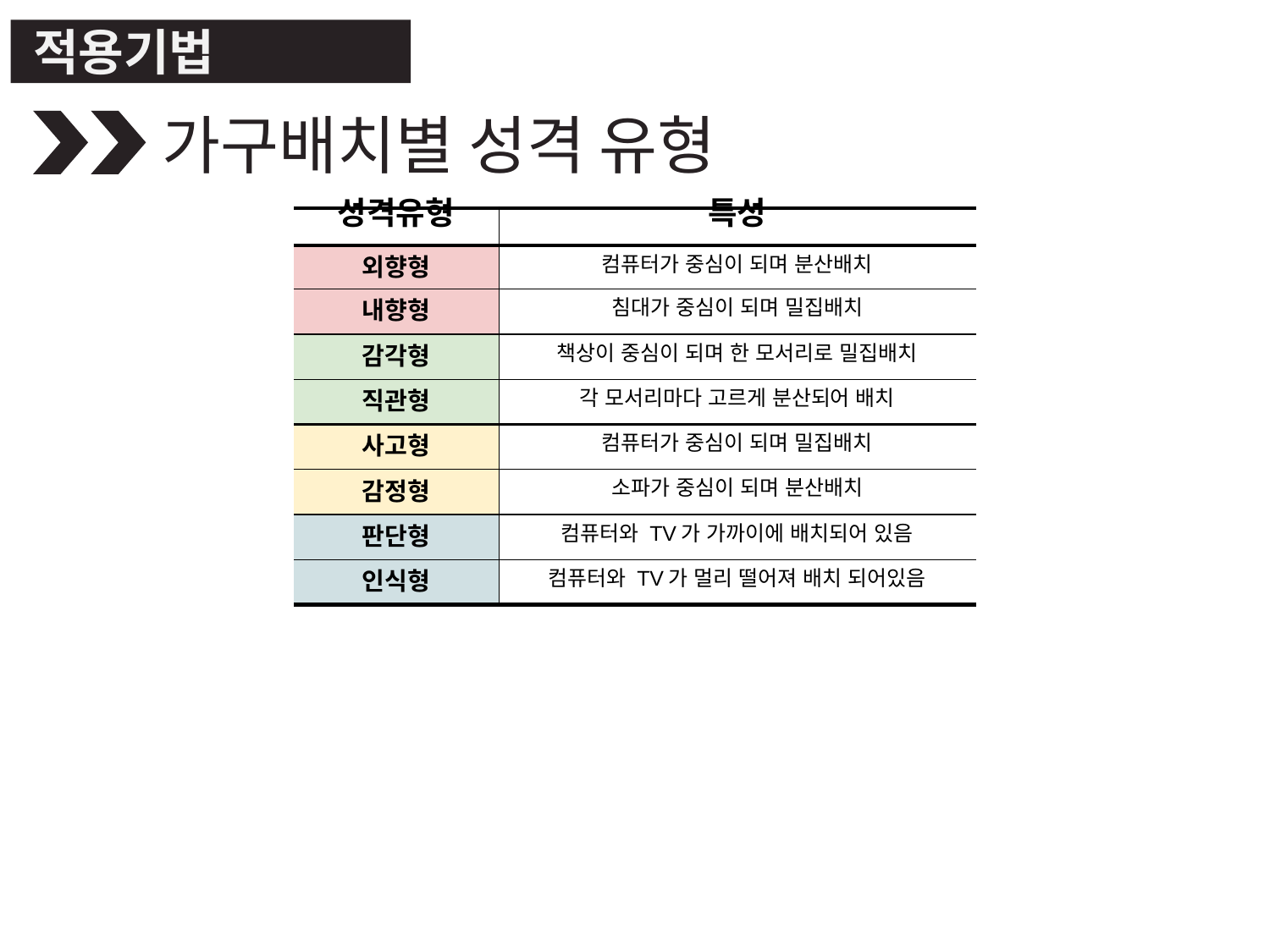

적용기법

가구배치별 성격 유형

| 성격유형 | 특성 |
| --- | --- |
| 외향형 | 컴퓨터가 중심이 되며 분산배치 |
| 내향형 | 침대가 중심이 되며 밀집배치 |
| 감각형 | 책상이 중심이 되며 한 모서리로 밀집배치 |
| 직관형 | 각 모서리마다 고르게 분산되어 배치 |
| 사고형 | 컴퓨터가 중심이 되며 밀집배치 |
| 감정형 | 소파가 중심이 되며 분산배치 |
| 판단형 | 컴퓨터와 TV가 가까이에 배치되어 있음 |
| 인식형 | 컴퓨터와 TV가 멀리 떨어져 배치 되어있음 |